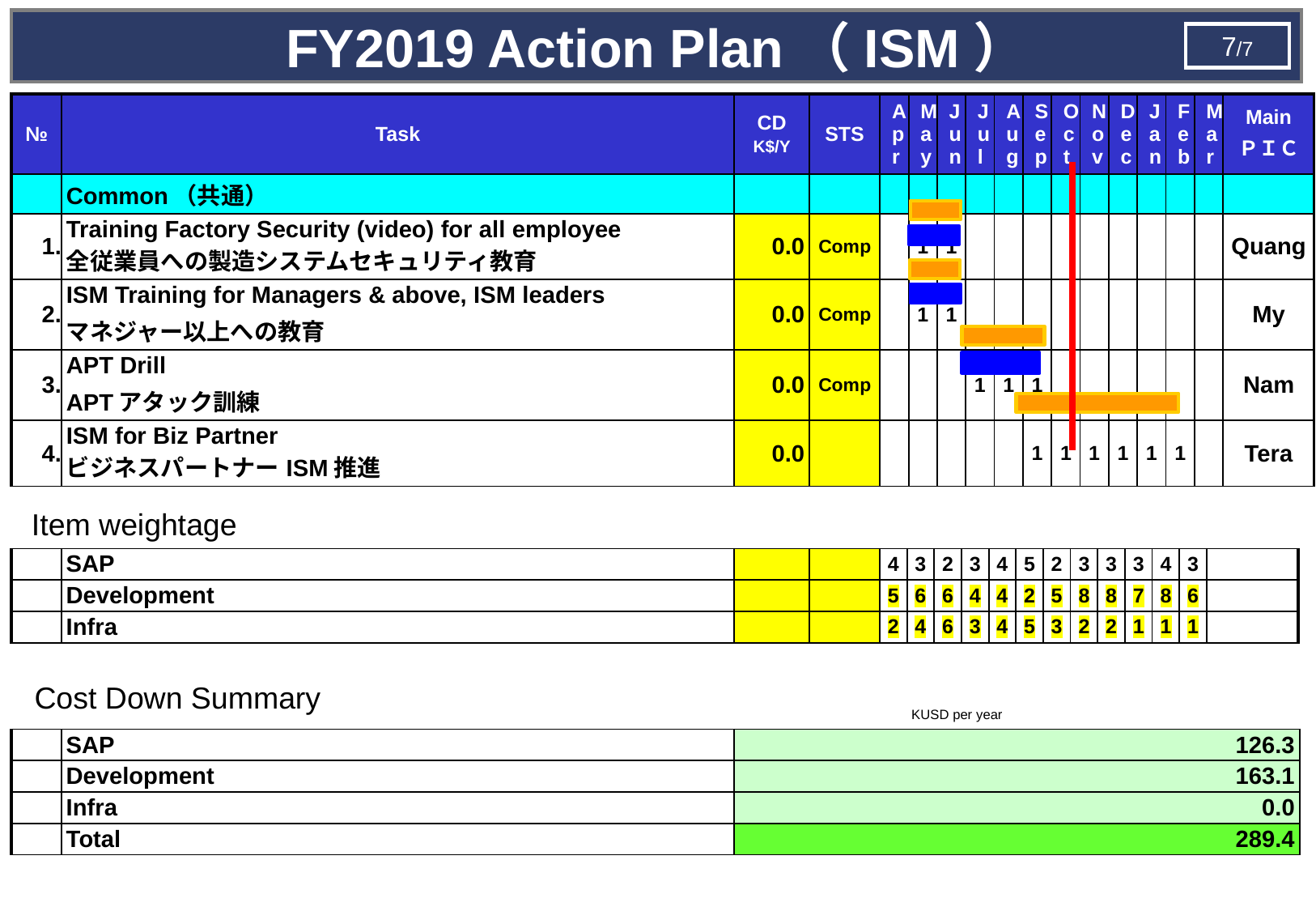

FY2019 Action Plan（ISM）
7/7
| № | Task | CD K$/Y | STS | Apr | May | Jun | Jul | Aug | Sep | Oct | Nov | Dec | Jan | Feb | Mar | Main ＰＩＣ |
| --- | --- | --- | --- | --- | --- | --- | --- | --- | --- | --- | --- | --- | --- | --- | --- | --- |
|  | Common（共通） |  |  |  |  |  |  |  |  |  |  |  |  |  |  |  |
| 1. | Training Factory Security (video) for all employee 全従業員への製造システムセキュリティ教育 | 0.0 | Comp |  | 1 | 1 |  |  |  |  |  |  |  |  |  | Quang |
| 2. | ISM Training for Managers & above, ISM leaders マネジャー以上への教育 | 0.0 | Comp |  | 1 | 1 |  |  |  |  |  |  |  |  |  | My |
| 3. | APT Drill APTアタック訓練 | 0.0 | Comp |  |  |  | 1 | 1 | 1 |  |  |  |  |  |  | Nam |
| 4. | ISM for Biz Partner ビジネスパートナーISM推進 | 0.0 |  |  |  |  |  |  | 1 | 1 | 1 | 1 | 1 | 1 |  | Tera |

Item weightage
|  | SAP |  |  | 4 | 3 | 2 | 3 | 4 | 5 | 2 | 3 | 3 | 3 | 4 | 3 |  |
| --- | --- | --- | --- | --- | --- | --- | --- | --- | --- | --- | --- | --- | --- | --- | --- | --- |
|  | Development |  |  | 5 | 6 | 6 | 4 | 4 | 2 | 5 | 8 | 8 | 7 | 8 | 6 |  |
|  | Infra |  |  | 2 | 4 | 6 | 3 | 4 | 5 | 3 | 2 | 2 | 1 | 1 | 1 |  |
Cost Down Summary
KUSD per year
|  | SAP | 126.3 |
| --- | --- | --- |
|  | Development | 163.1 |
|  | Infra | 0.0 |
|  | Total | 289.4 |